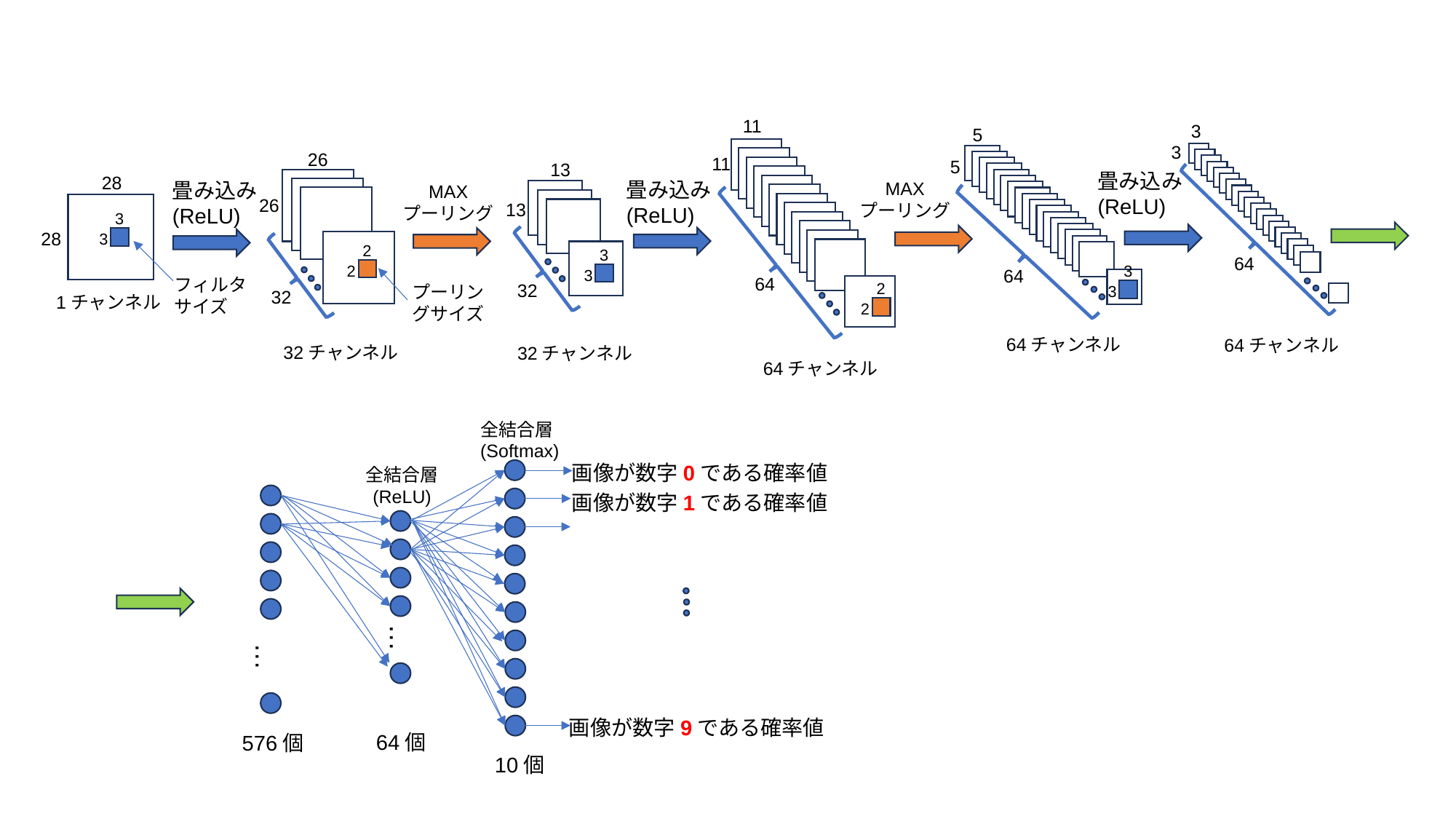

11
3
5
3

26

11

5

13

畳み込み
(ReLU)

28

畳み込み
(ReLU)
畳み込み
(ReLU)
MAX
プーリング

MAX
プーリング

26

13

3
3

28

2
2

3
3

64

3
3

64

64
フィルタ
サイズ

2
2

32
プーリングサイズ

32

1チャンネル

64チャンネル
64チャンネル
32チャンネル
32チャンネル
64チャンネル
全結合層
(Softmax)
画像が数字0である確率値

…

…

全結合層
(ReLU)
画像が数字1である確率値

画像が数字9である確率値
64個
576個
10個